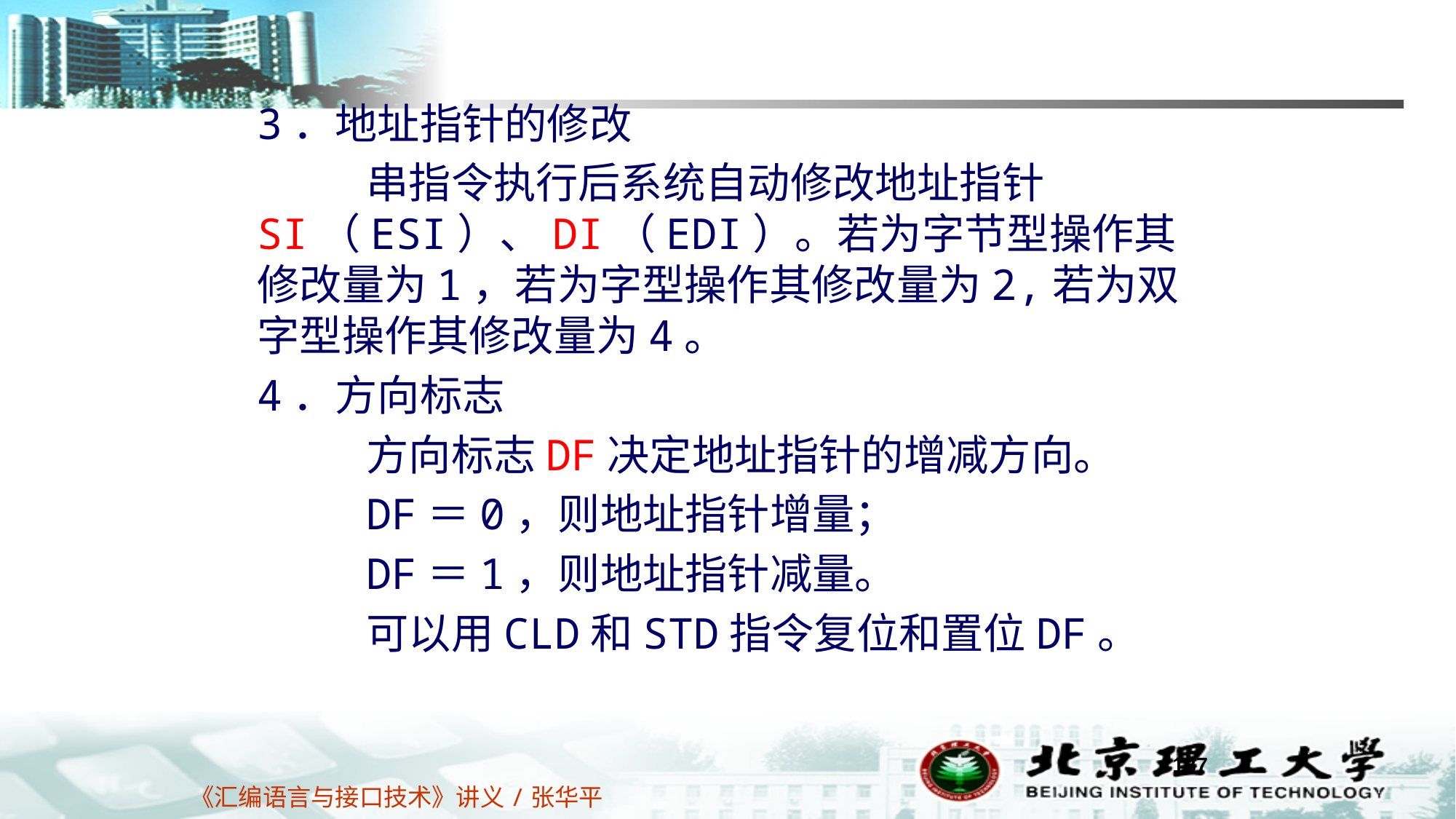

3．地址指针的修改
	串指令执行后系统自动修改地址指针SI（ESI）、DI（EDI）。若为字节型操作其修改量为1，若为字型操作其修改量为2,若为双字型操作其修改量为4。
4．方向标志
	方向标志DF决定地址指针的增减方向。
	DF＝0，则地址指针增量；
	DF＝1，则地址指针减量。
	可以用CLD和STD指令复位和置位DF。
187